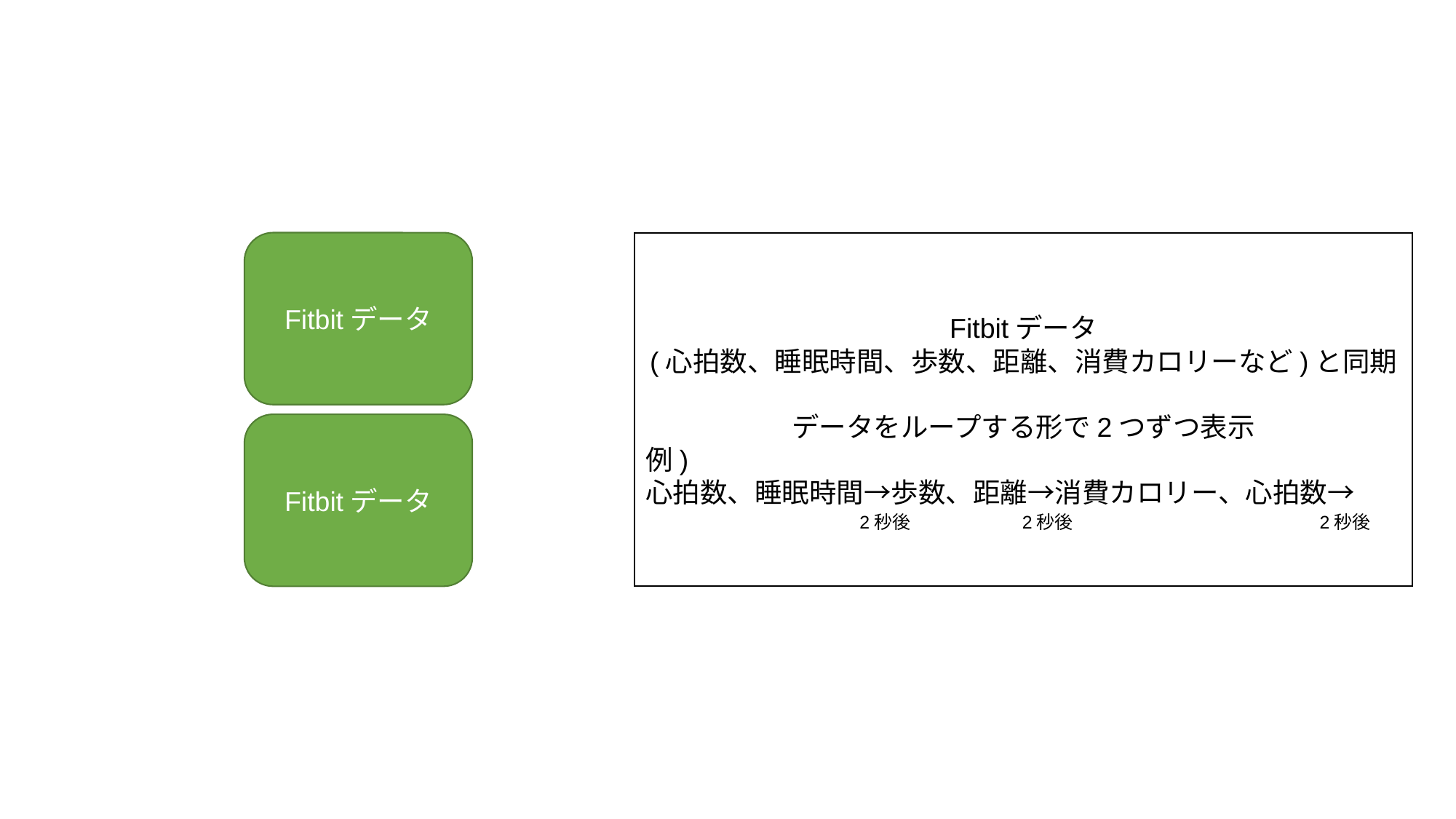

Fitbitデータ
Fitbitデータ
Fitbitデータ
(心拍数、睡眠時間、歩数、距離、消費カロリーなど)と同期

データをループする形で2つずつ表示
例)
心拍数、睡眠時間→歩数、距離→消費カロリー、心拍数→
2秒後
2秒後
2秒後